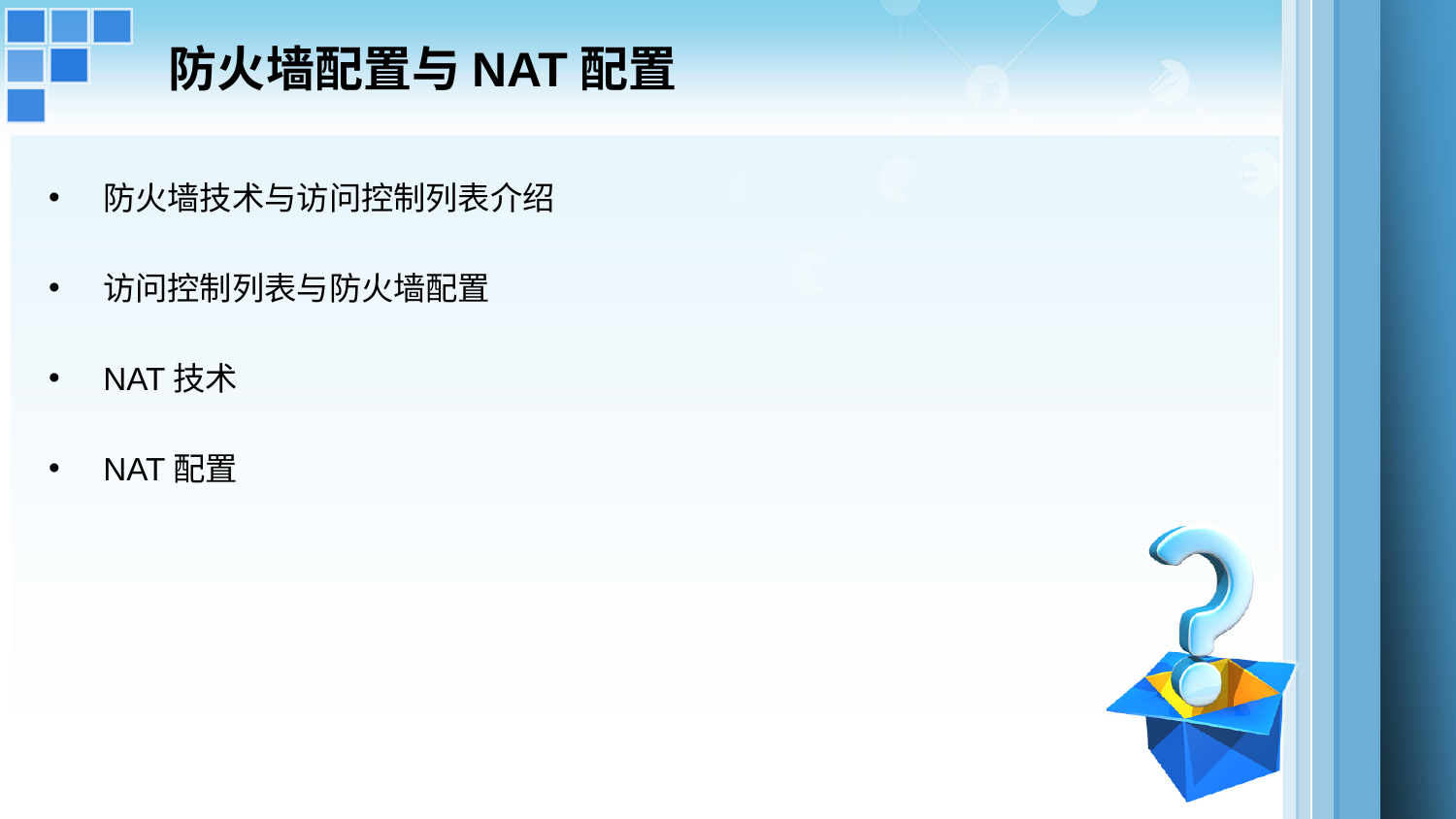

# 防火墙配置与NAT配置
防火墙技术与访问控制列表介绍

访问控制列表与防火墙配置

NAT技术

NAT配置